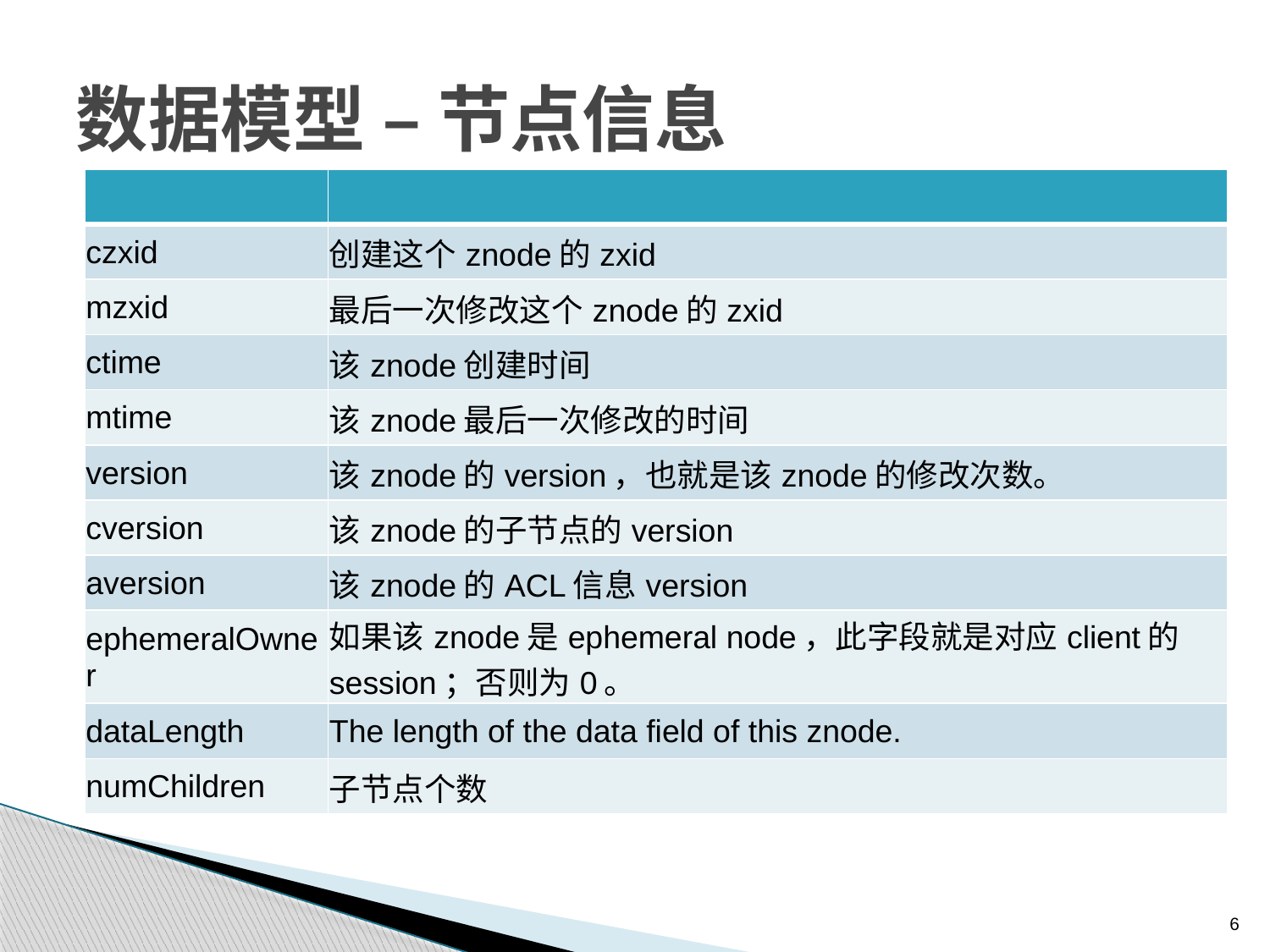

# 数据模型 – 节点信息
|  |  |
| --- | --- |
| czxid | 创建这个znode的zxid |
| mzxid | 最后一次修改这个znode的zxid |
| ctime | 该znode创建时间 |
| mtime | 该znode最后一次修改的时间 |
| version | 该znode的version，也就是该znode的修改次数。 |
| cversion | 该znode的子节点的version |
| aversion | 该znode的ACL信息version |
| ephemeralOwner | 如果该znode是ephemeral node，此字段就是对应client的session；否则为0。 |
| dataLength | The length of the data field of this znode. |
| numChildren | 子节点个数 |
6